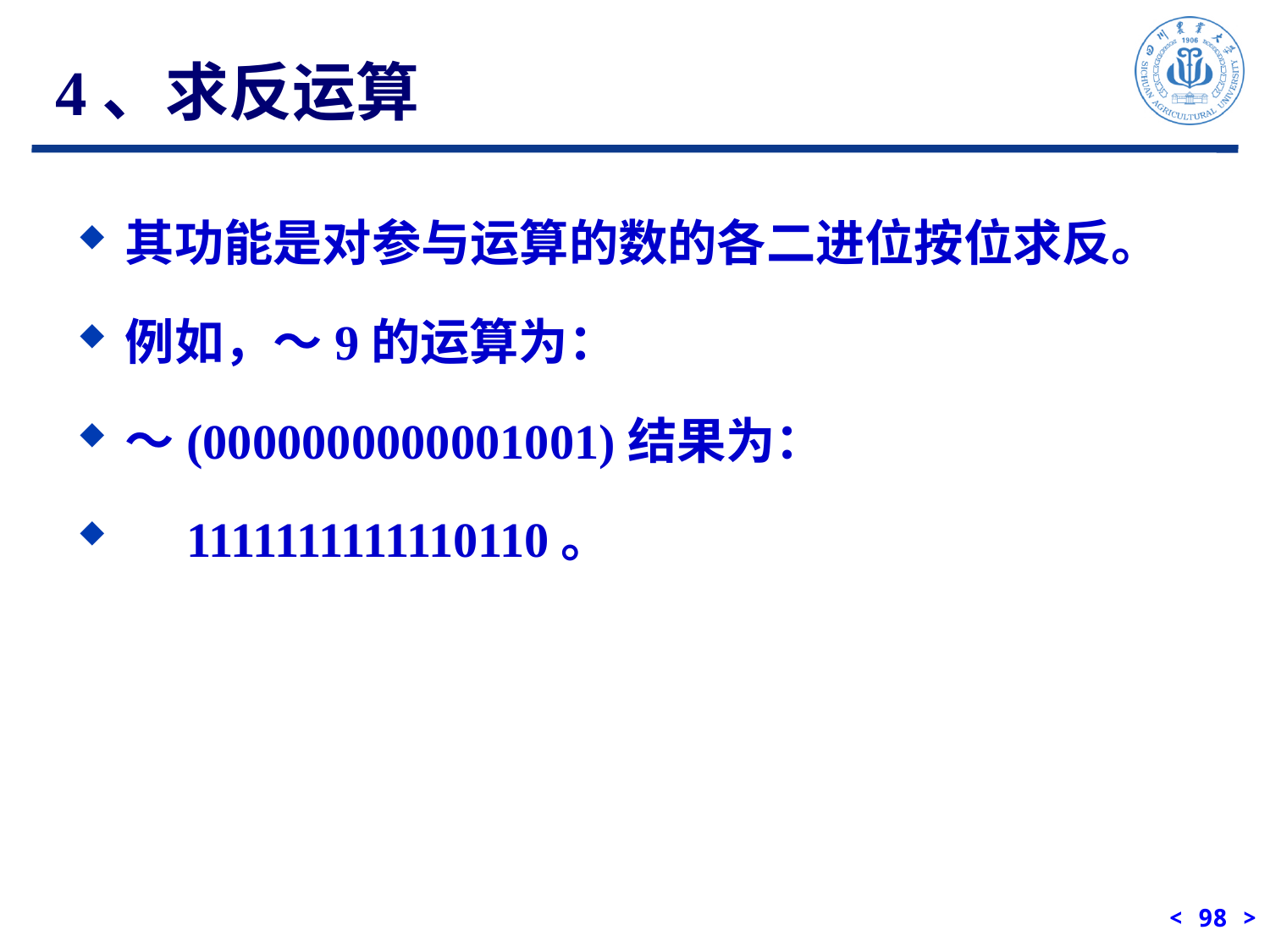

# 4、求反运算
其功能是对参与运算的数的各二进位按位求反。
例如，～9的运算为：
～(0000000000001001)结果为：
     1111111111110110。